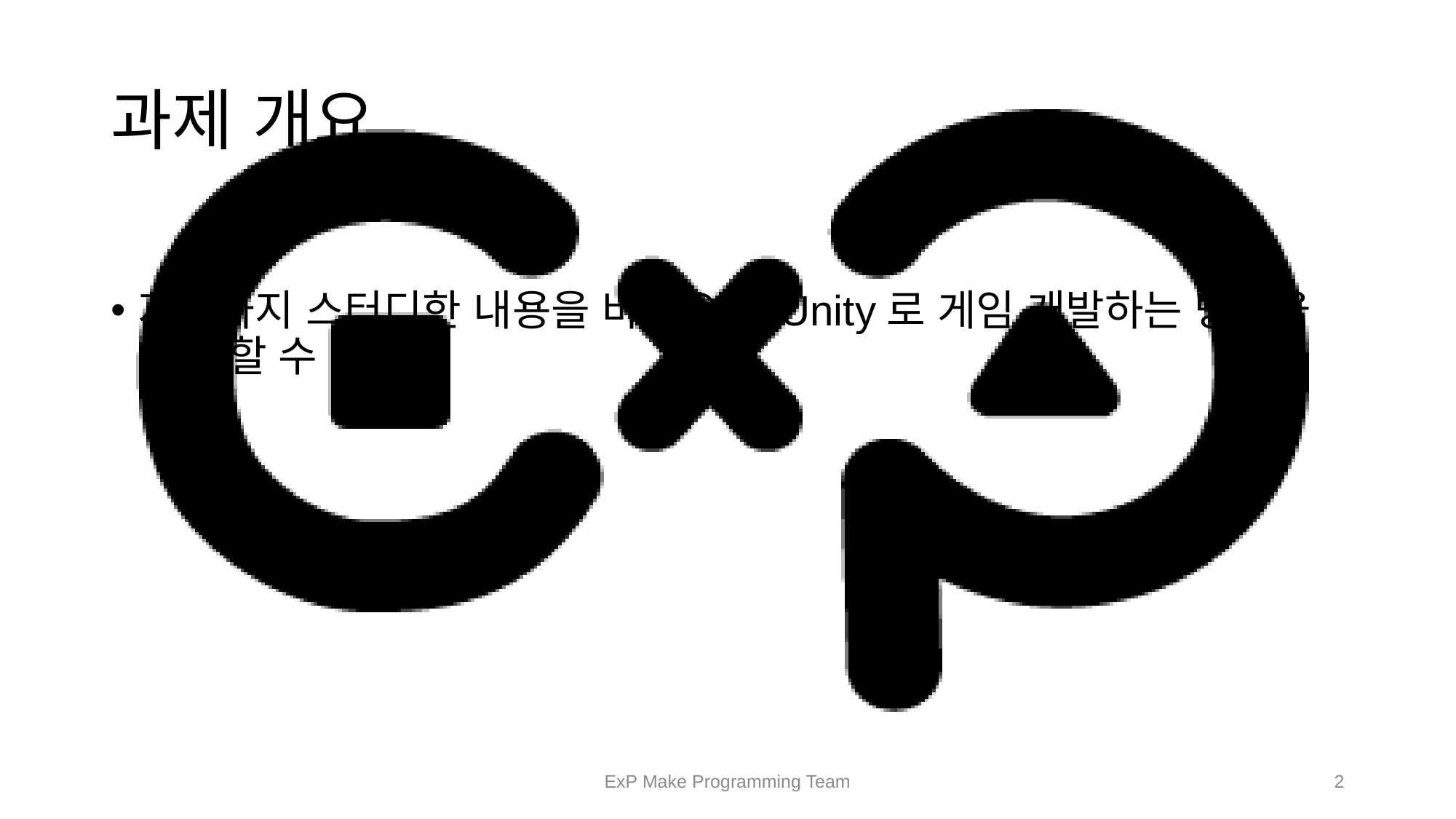

# 과제 개요

지금까지 스터디한 내용을 바탕으로 Unity로 게임 개발하는 방법을 이해 할 수 있다.

ExP Make Programming Team
2